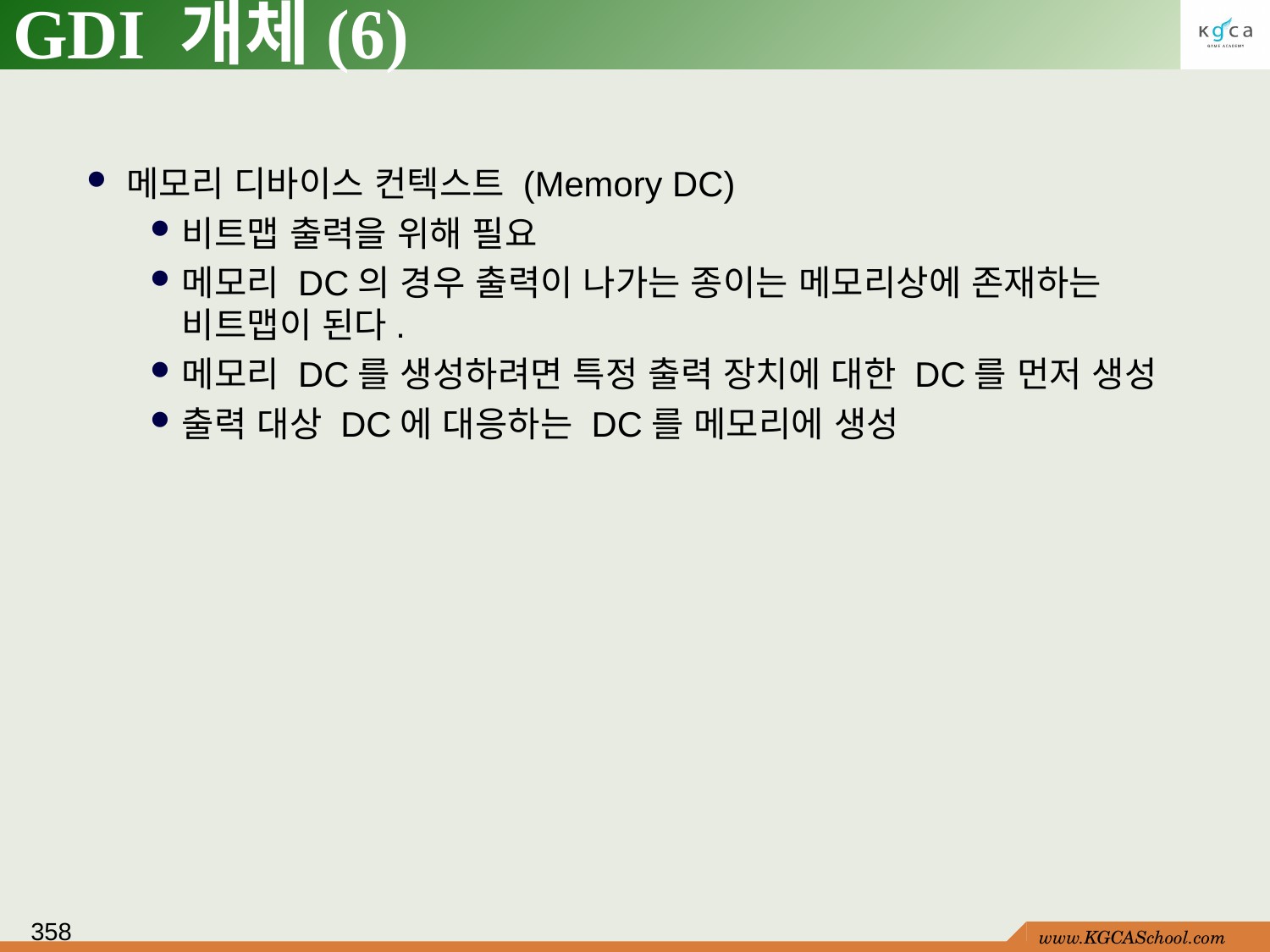

GDI 개체(6)

메모리 디바이스 컨텍스트 (Memory DC)
비트맵 출력을 위해 필요
메모리 DC의 경우 출력이 나가는 종이는 메모리상에 존재하는 비트맵이 된다.
메모리 DC를 생성하려면 특정 출력 장치에 대한 DC를 먼저 생성
출력 대상 DC에 대응하는 DC를 메모리에 생성
358